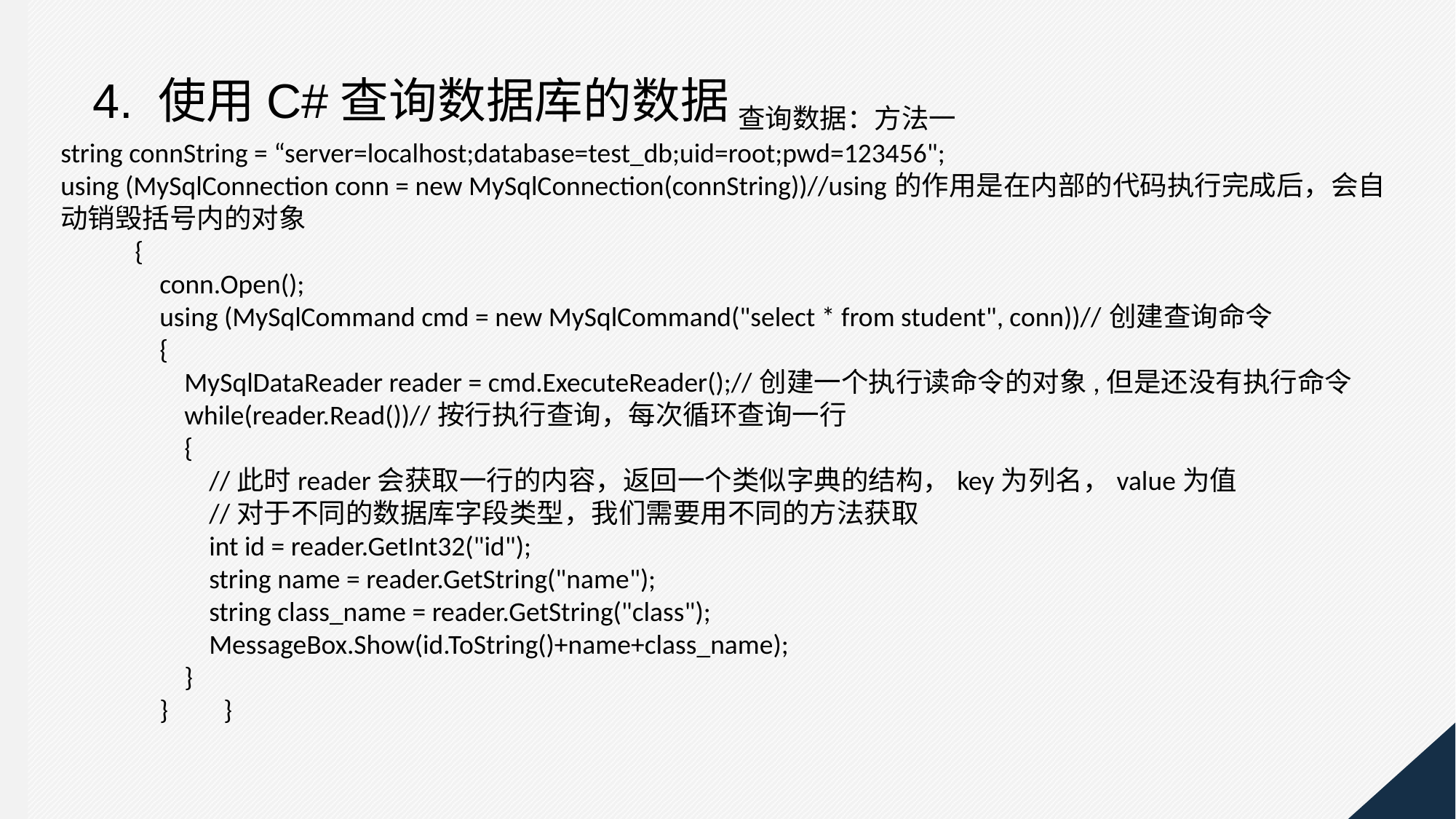

4. 使用C#查询数据库的数据
查询数据：方法一
string connString = “server=localhost;database=test_db;uid=root;pwd=123456";
using (MySqlConnection conn = new MySqlConnection(connString))//using的作用是在内部的代码执行完成后，会自动销毁括号内的对象
            {
                conn.Open();
                using (MySqlCommand cmd = new MySqlCommand("select * from student", conn))//创建查询命令
                {
                    MySqlDataReader reader = cmd.ExecuteReader();//创建一个执行读命令的对象,但是还没有执行命令
                    while(reader.Read())//按行执行查询，每次循环查询一行
                    {
                        //此时reader会获取一行的内容，返回一个类似字典的结构，key为列名，value为值
                        //对于不同的数据库字段类型，我们需要用不同的方法获取
                        int id = reader.GetInt32("id");
                        string name = reader.GetString("name");
                        string class_name = reader.GetString("class");
                        MessageBox.Show(id.ToString()+name+class_name);
                    }
                }         }
20